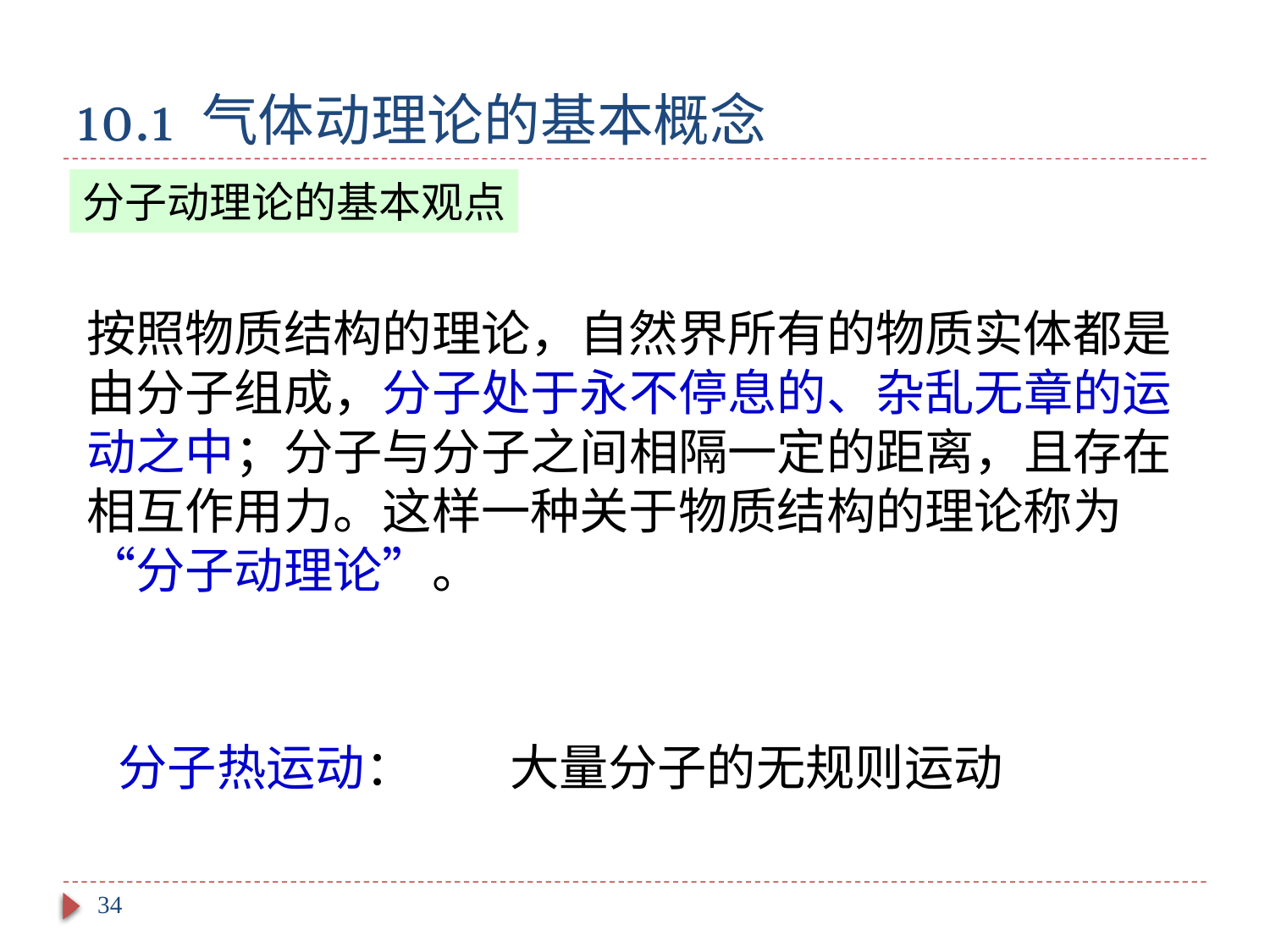

# 10.1 气体动理论的基本概念
分子动理论的基本观点
按照物质结构的理论，自然界所有的物质实体都是由分子组成，分子处于永不停息的、杂乱无章的运动之中；分子与分子之间相隔一定的距离，且存在相互作用力。这样一种关于物质结构的理论称为“分子动理论”。
分子热运动：
大量分子的无规则运动
34